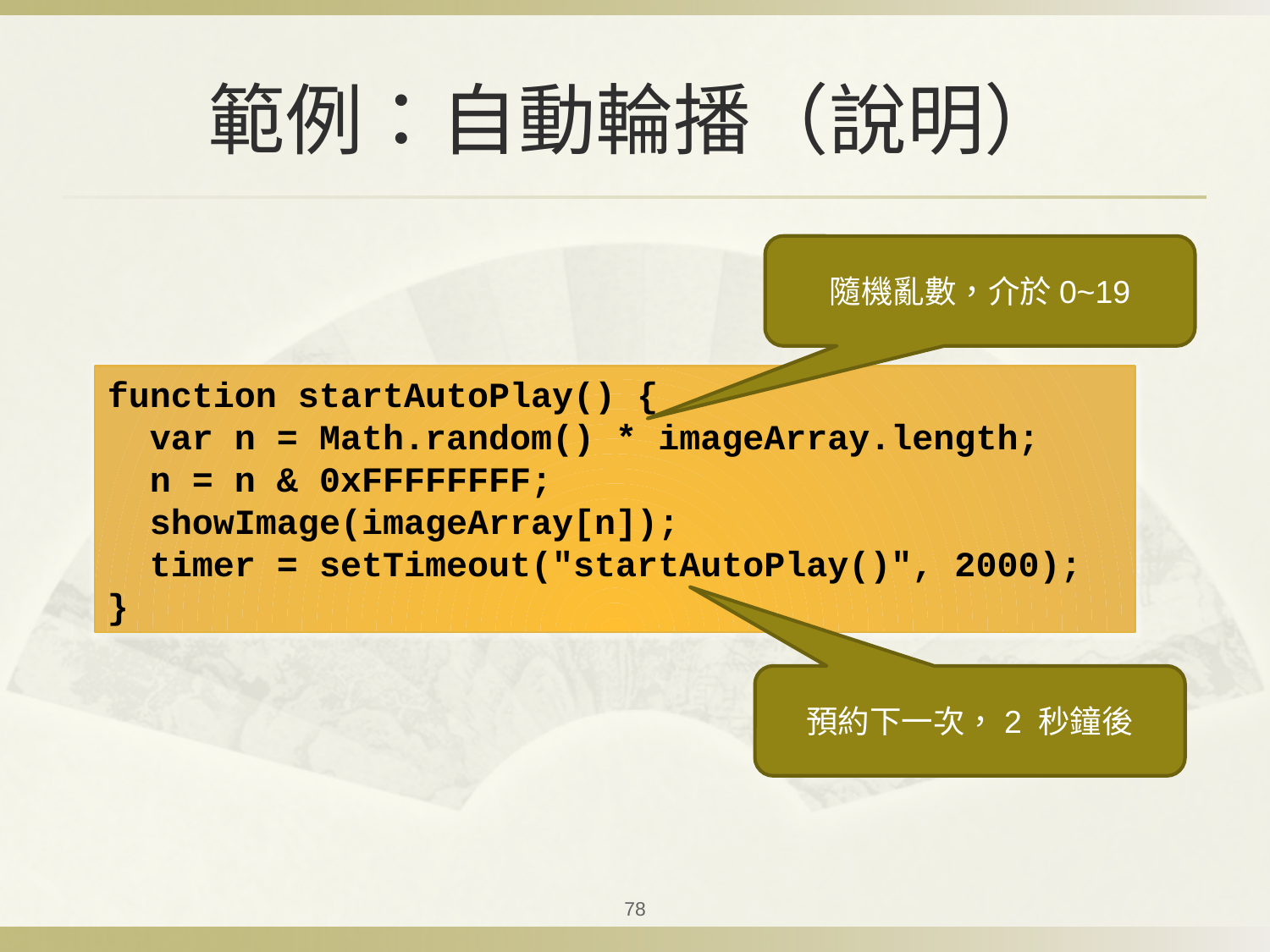

# 範例：自動輪播（說明）
隨機亂數，介於0~19
function startAutoPlay() {
  var n = Math.random() * imageArray.length;
  n = n & 0xFFFFFFFF;
  showImage(imageArray[n]);
  timer = setTimeout("startAutoPlay()", 2000);
}
預約下一次，2 秒鐘後
78